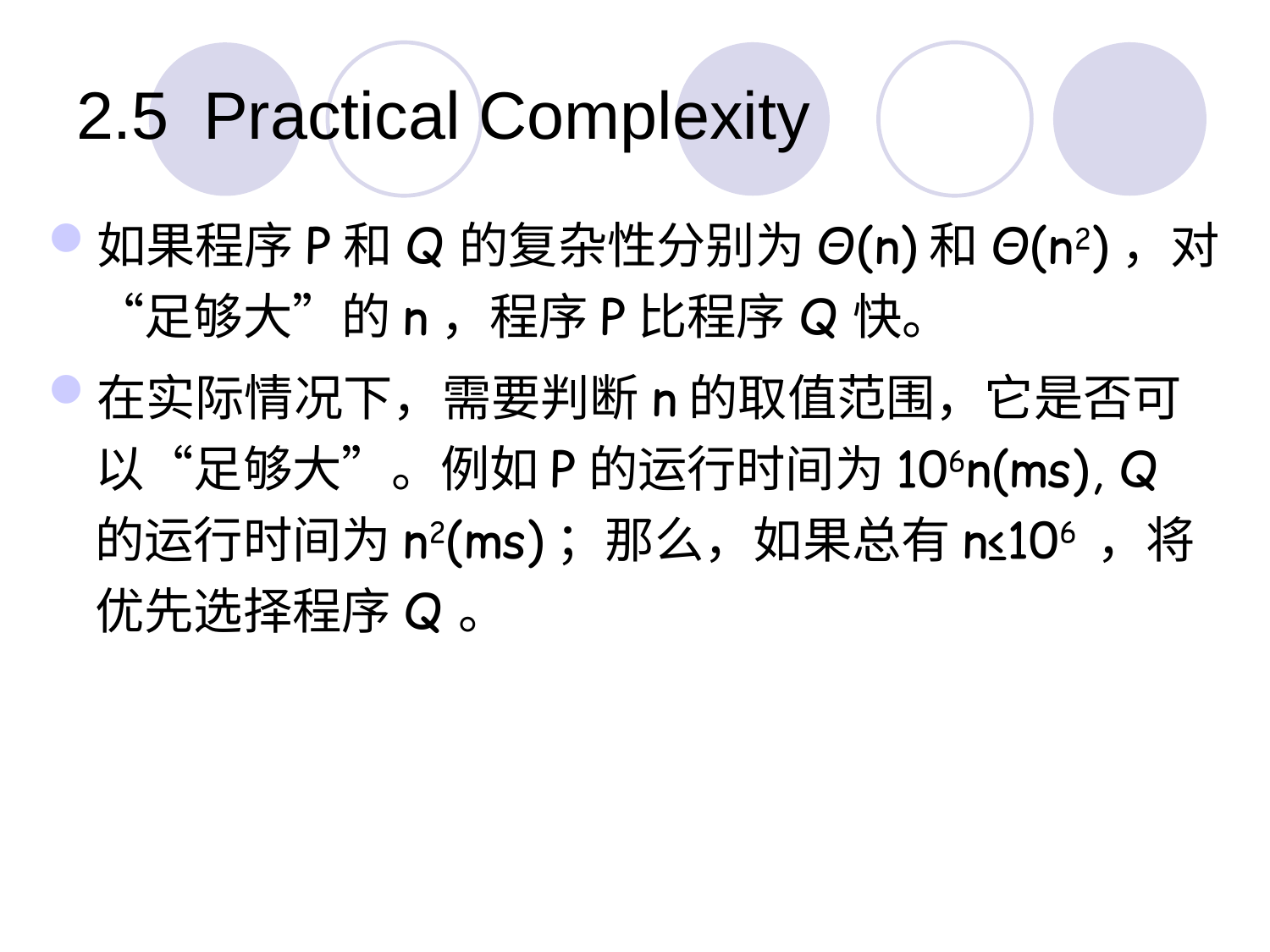

# 2.5	Practical Complexity
如果程序P和Q的复杂性分别为Θ(n)和Θ(n2)，对“足够大”的n，程序P比程序Q快。
在实际情况下，需要判断n的取值范围，它是否可以“足够大”。例如P的运行时间为106n(ms), Q的运行时间为n2(ms)；那么，如果总有n≤106 ，将优先选择程序Q。

65